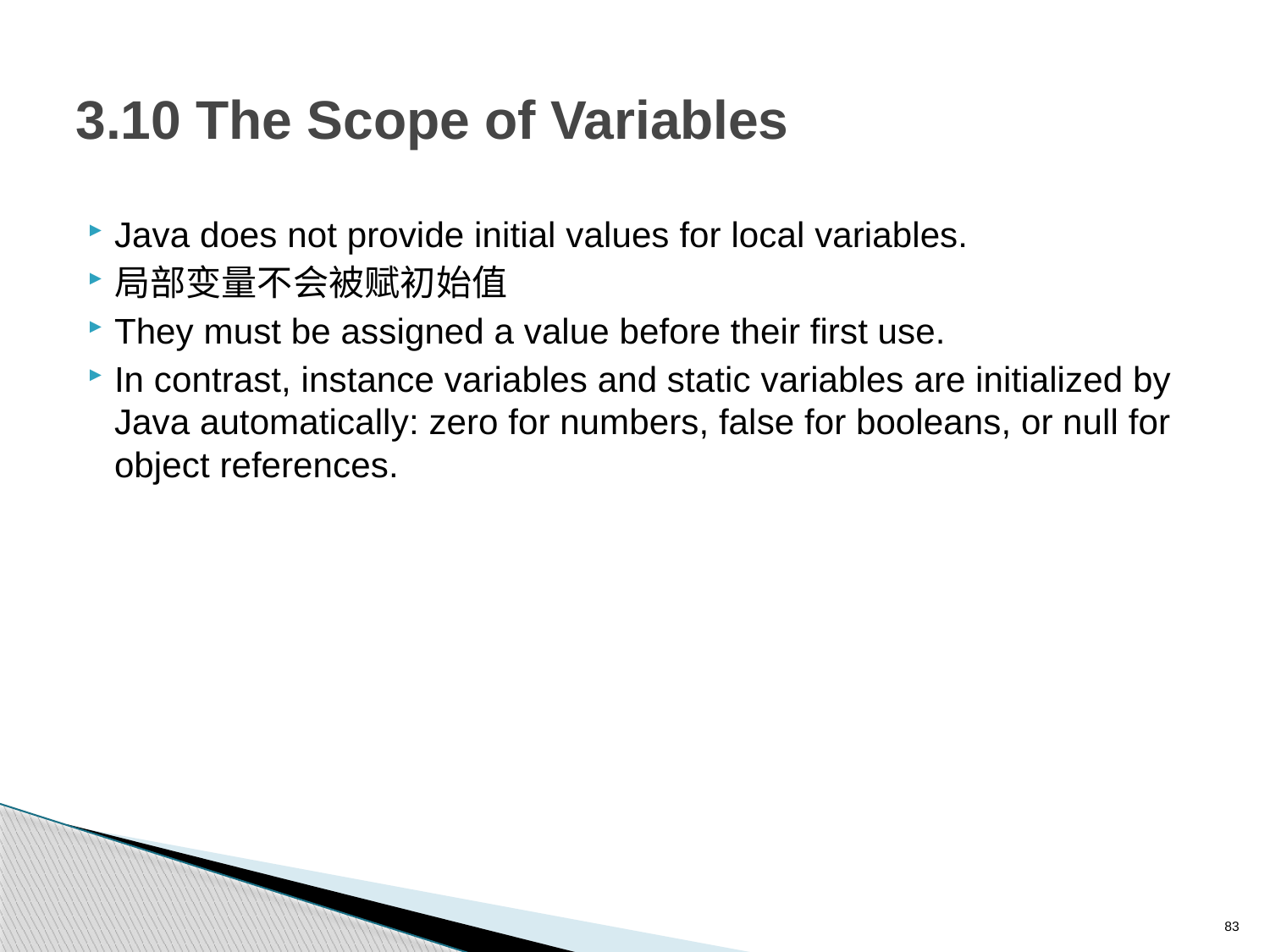

# 3.10 The Scope of Variables
Java does not provide initial values for local variables.
局部变量不会被赋初始值
They must be assigned a value before their first use.
In contrast, instance variables and static variables are initialized by Java automatically: zero for numbers, false for booleans, or null for object references.
83